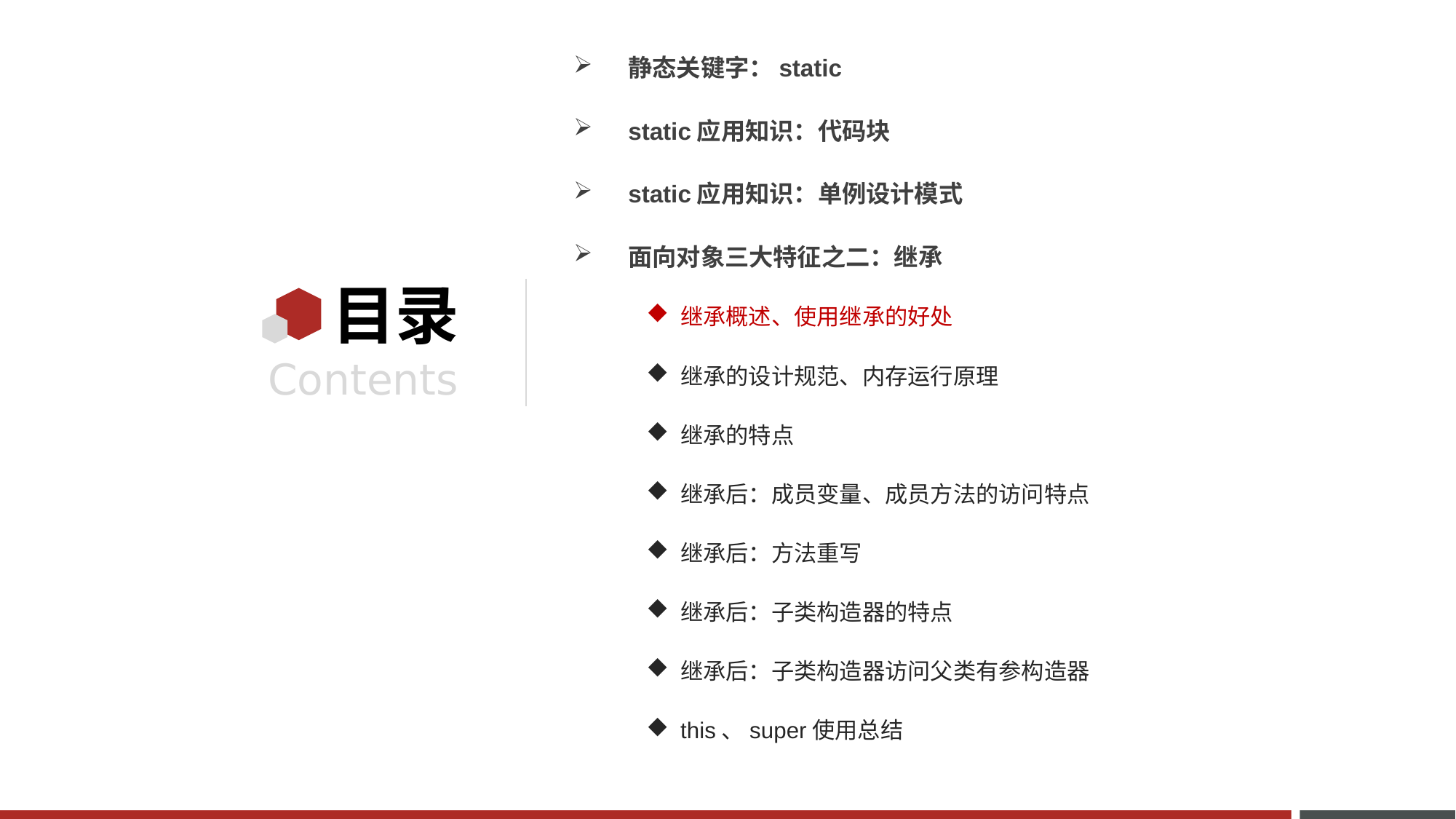

静态关键字：static
static应用知识：代码块
static应用知识：单例设计模式
面向对象三大特征之二：继承
继承概述、使用继承的好处
继承的设计规范、内存运行原理
继承的特点
继承后：成员变量、成员方法的访问特点
继承后：方法重写
继承后：子类构造器的特点
继承后：子类构造器访问父类有参构造器
this、super使用总结